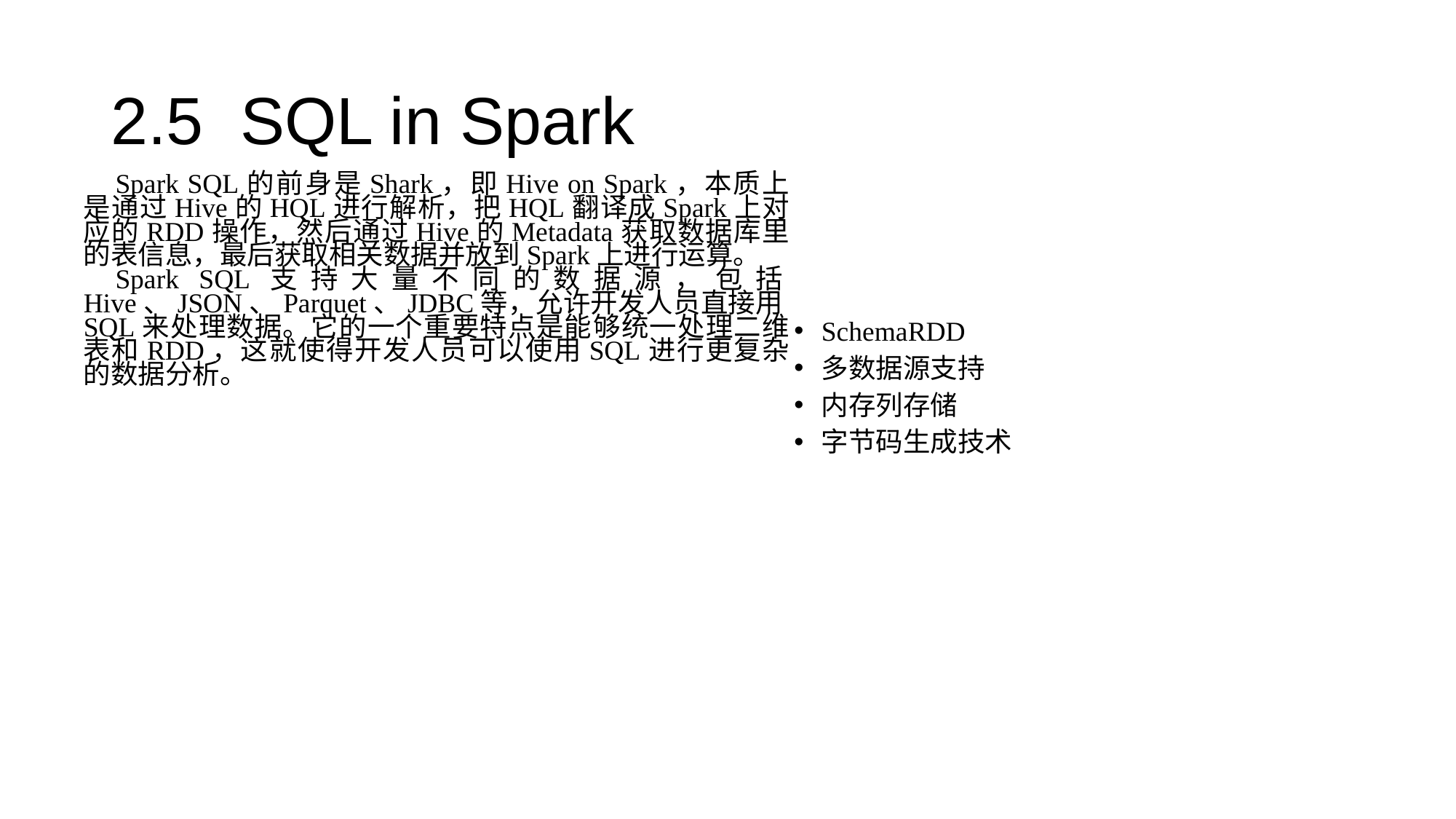

# 2.5  SQL in Spark
Spark SQL的前身是Shark，即Hive on Spark，本质上是通过Hive的HQL进行解析，把HQL翻译成Spark上对应的RDD操作，然后通过Hive的Metadata获取数据库里的表信息，最后获取相关数据并放到Spark上进行运算。
Spark SQL支持大量不同的数据源，包括Hive、JSON、Parquet、JDBC等，允许开发人员直接用SQL来处理数据。它的一个重要特点是能够统一处理二维表和RDD，这就使得开发人员可以使用SQL进行更复杂的数据分析。
SchemaRDD
多数据源支持
内存列存储
字节码生成技术